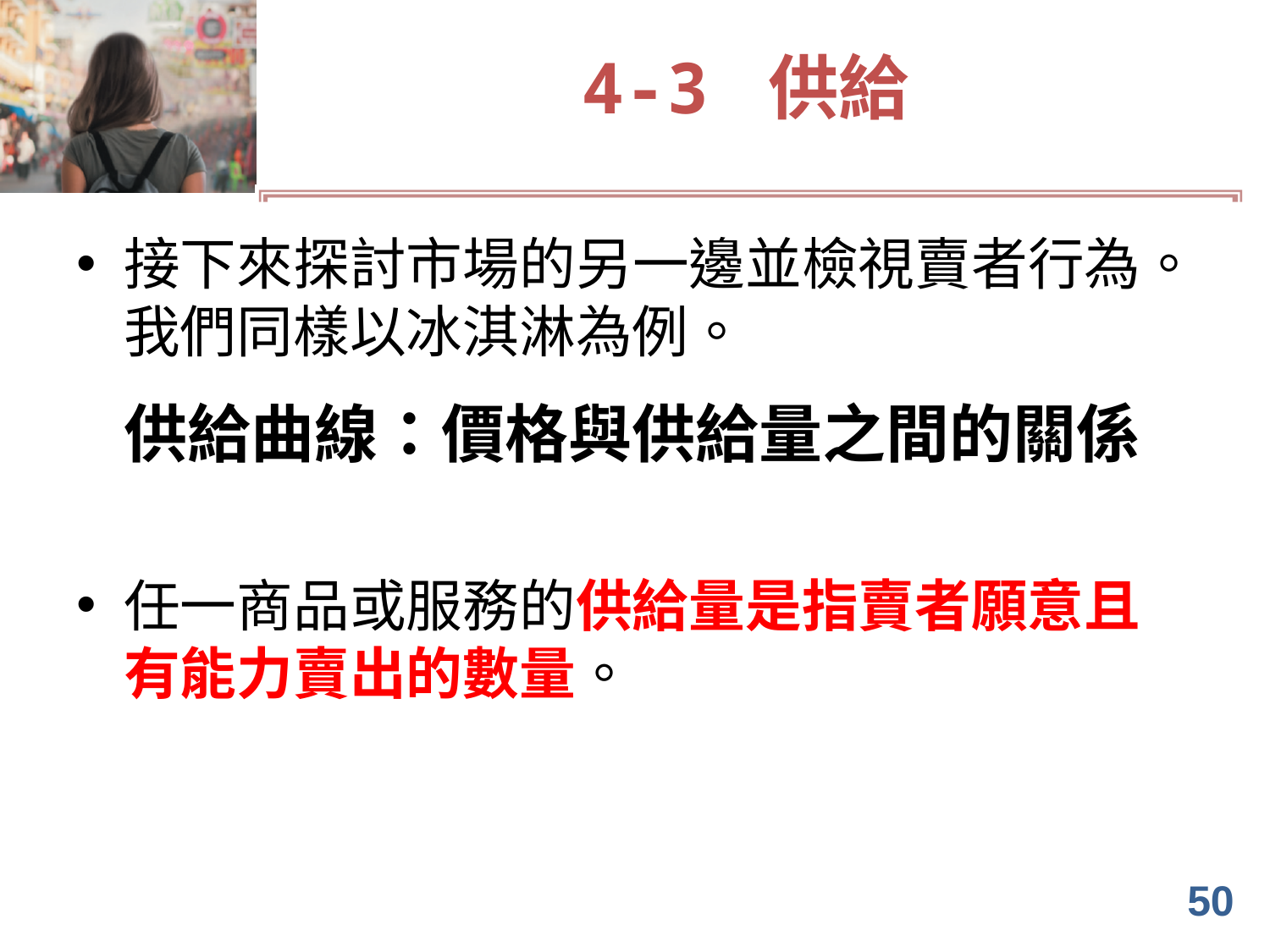

# 4-3 供給
接下來探討市場的另一邊並檢視賣者行為。我們同樣以冰淇淋為例。

	供給曲線：價格與供給量之間的關係

任一商品或服務的供給量是指賣者願意且有能力賣出的數量。
50